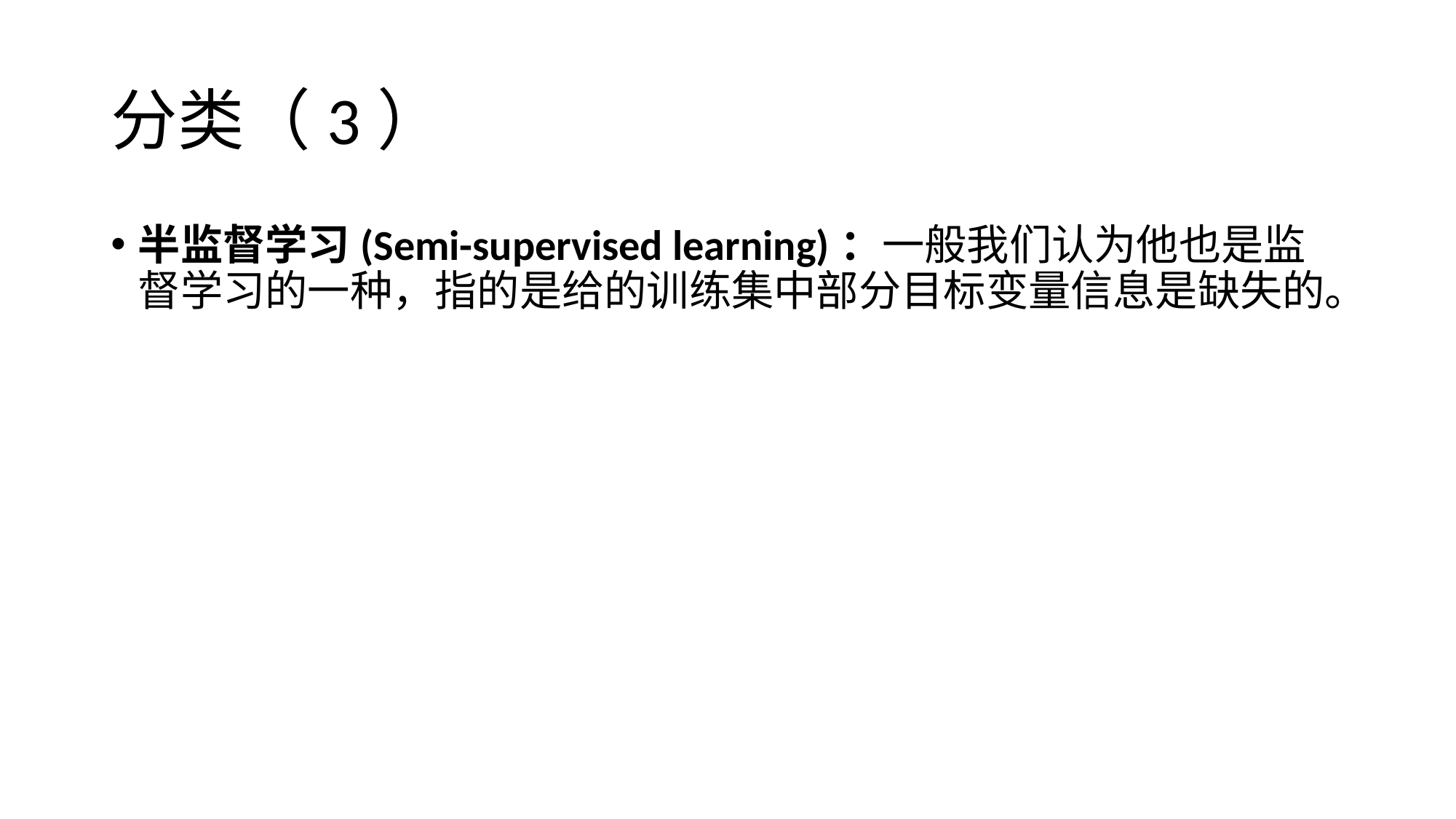

# 分类（3）
半监督学习(Semi-supervised learning)：一般我们认为他也是监督学习的一种，指的是给的训练集中部分目标变量信息是缺失的。